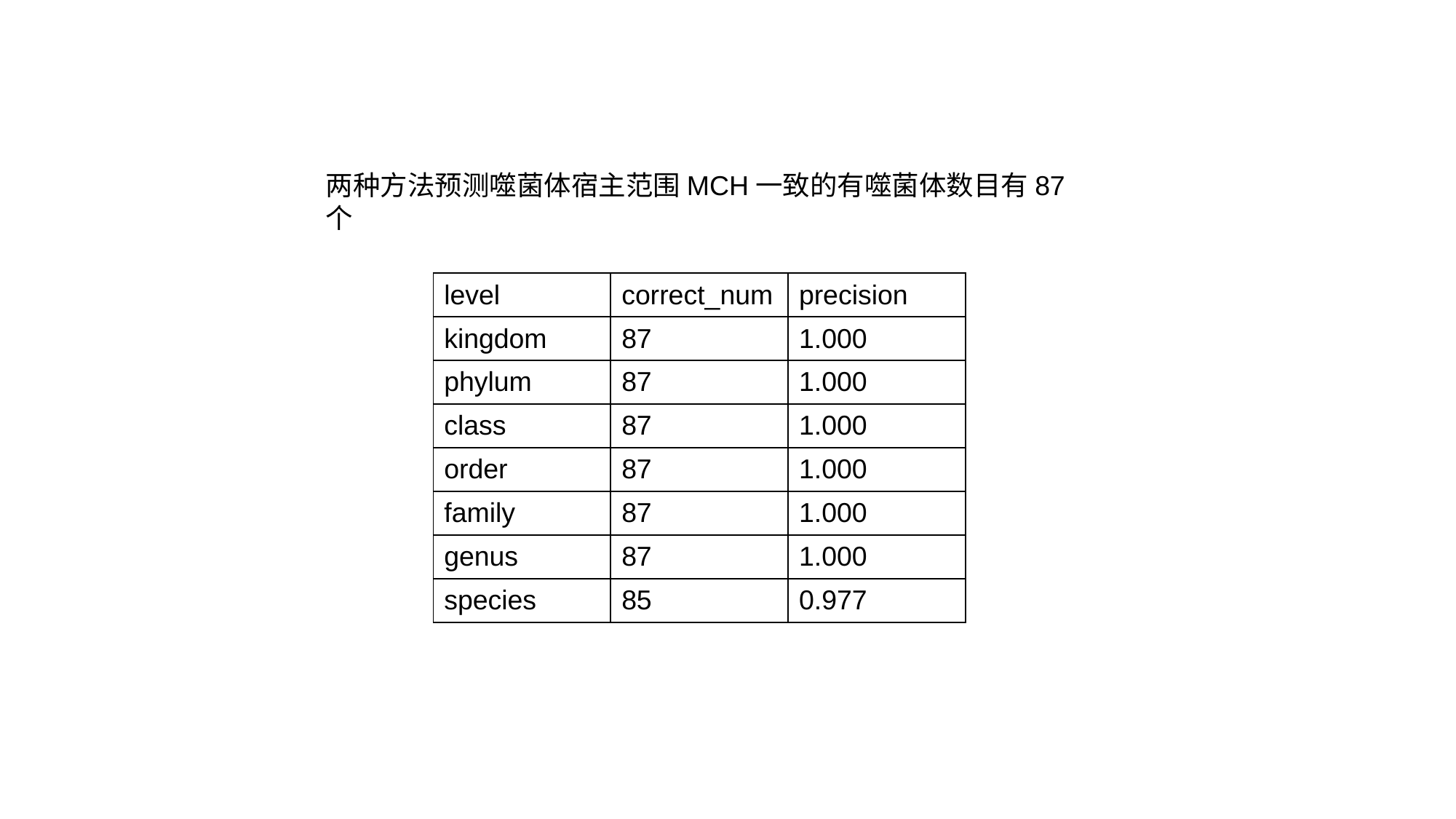

两种方法预测噬菌体宿主范围MCH一致的有噬菌体数目有87个
| level | correct\_num | precision |
| --- | --- | --- |
| kingdom | 87 | 1.000 |
| phylum | 87 | 1.000 |
| class | 87 | 1.000 |
| order | 87 | 1.000 |
| family | 87 | 1.000 |
| genus | 87 | 1.000 |
| species | 85 | 0.977 |